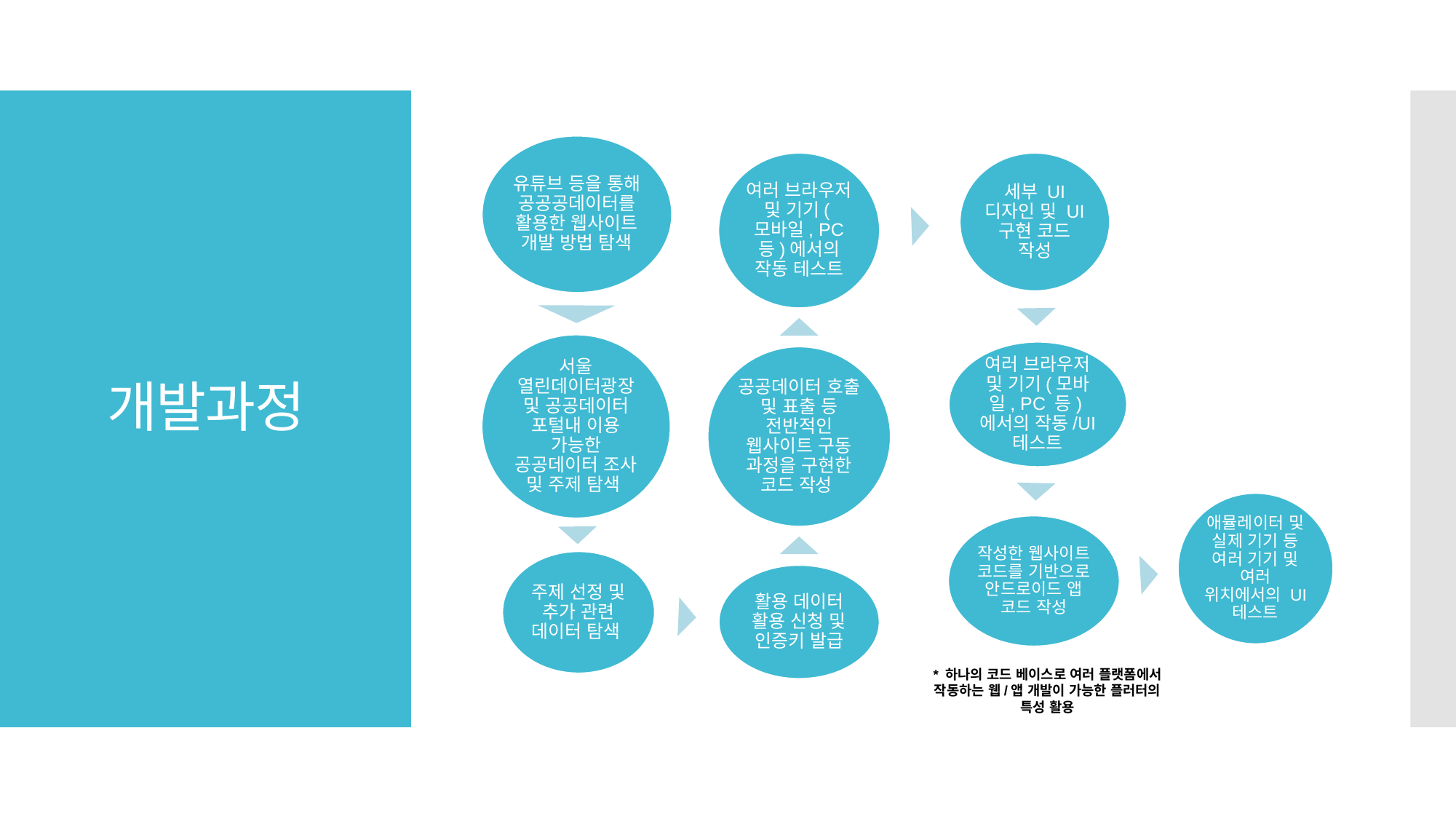

유튜브 등을 통해 공공공데이터를 활용한 웹사이트 개발 방법 탐색
서울 열린데이터광장 및 공공데이터 포털내 이용 가능한 공공데이터 조사 및 주제 탐색
주제 선정 및 추가 관련 데이터 탐색
활용 데이터 활용 신청 및 인증키 발급
공공데이터 호출 및 표출 등 전반적인 웹사이트 구동 과정을 구현한 코드 작성
여러 브라우저 및 기기(모바일, PC 등)에서의 작동 테스트
세부 UI 디자인 및 UI 구현 코드 작성
여러 브라우저 및 기기(모바일, PC 등)에서의 작동/UI 테스트
작성한 웹사이트 코드를 기반으로 안드로이드 앱 코드 작성
애뮬레이터 및 실제 기기 등 여러 기기 및 여러 위치에서의 UI 테스트
# 개발과정
* 하나의 코드 베이스로 여러 플랫폼에서 작동하는 웹/앱 개발이 가능한 플러터의 특성 활용